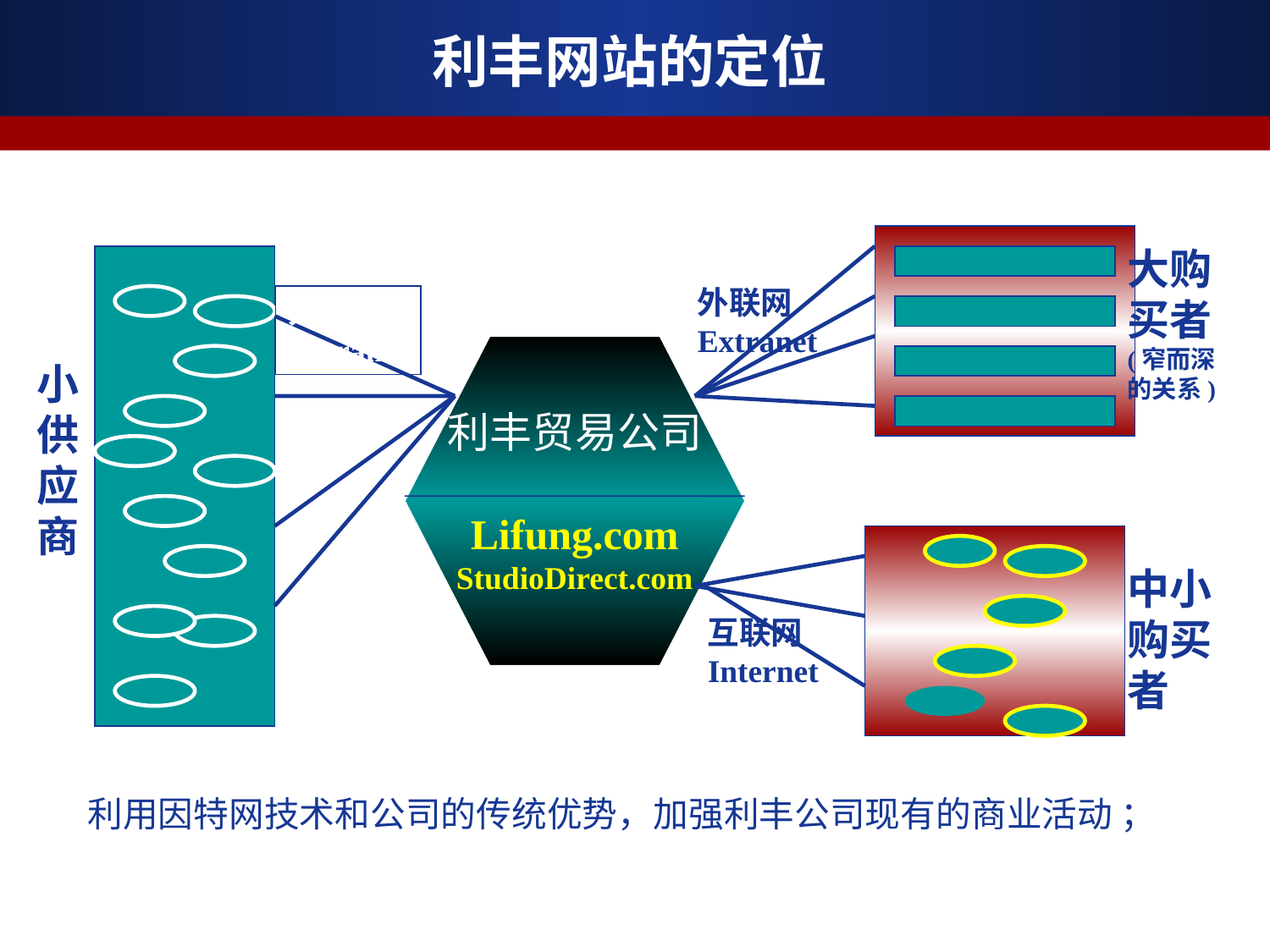

# 利丰网站的定位

大购买者
(窄而深的关系)

外联网
Extranet

外联网
Extranet

利丰贸易公司

Lifung.com
StudioDirect.com

小供应商

中小购买者

互联网
Internet

利用因特网技术和公司的传统优势，加强利丰公司现有的商业活动 ；